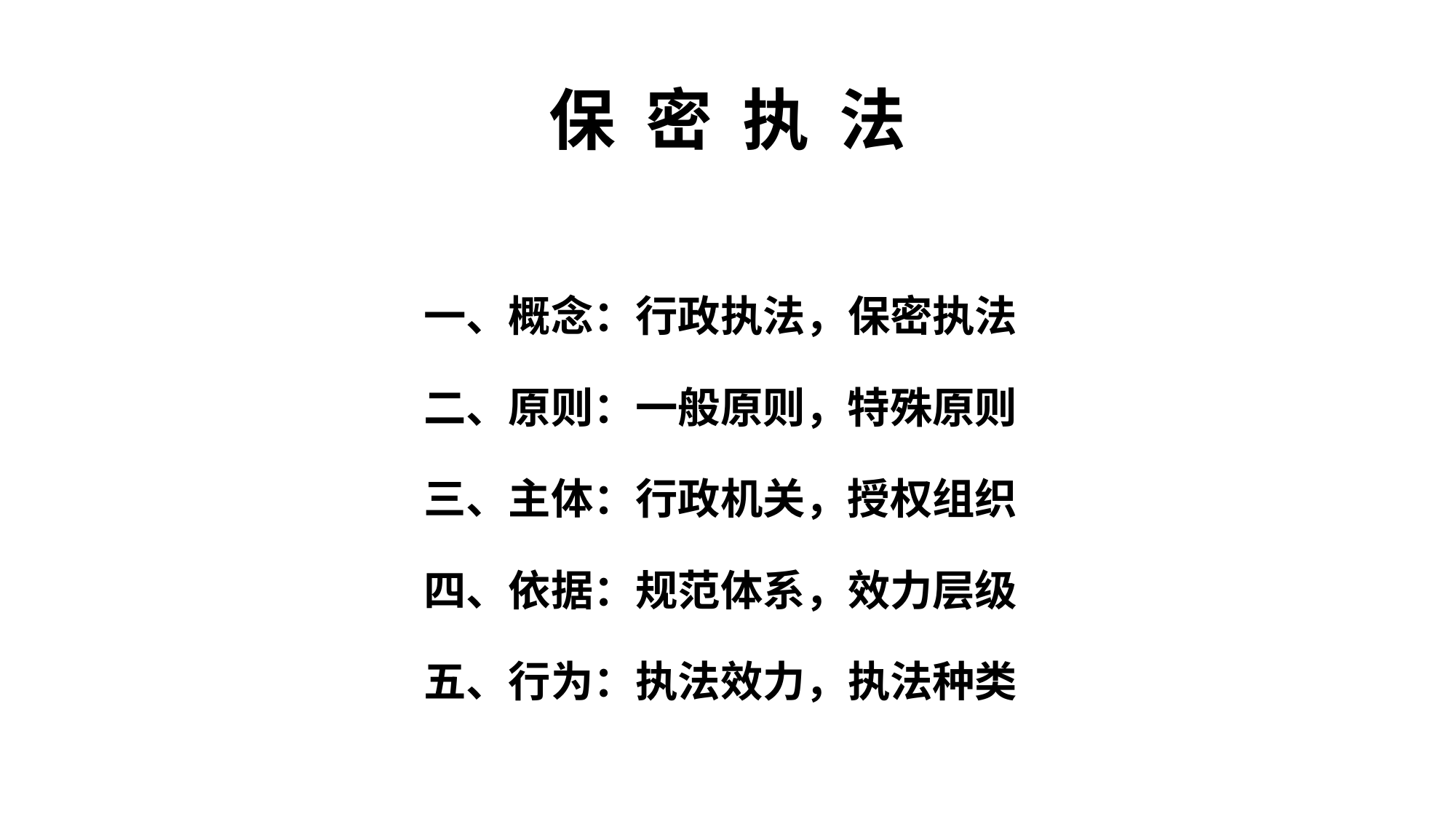

# 保  密  执  法
一、概念：行政执法，保密执法
二、原则：一般原则，特殊原则
三、主体：行政机关，授权组织
四、依据：规范体系，效力层级
五、行为：执法效力，执法种类